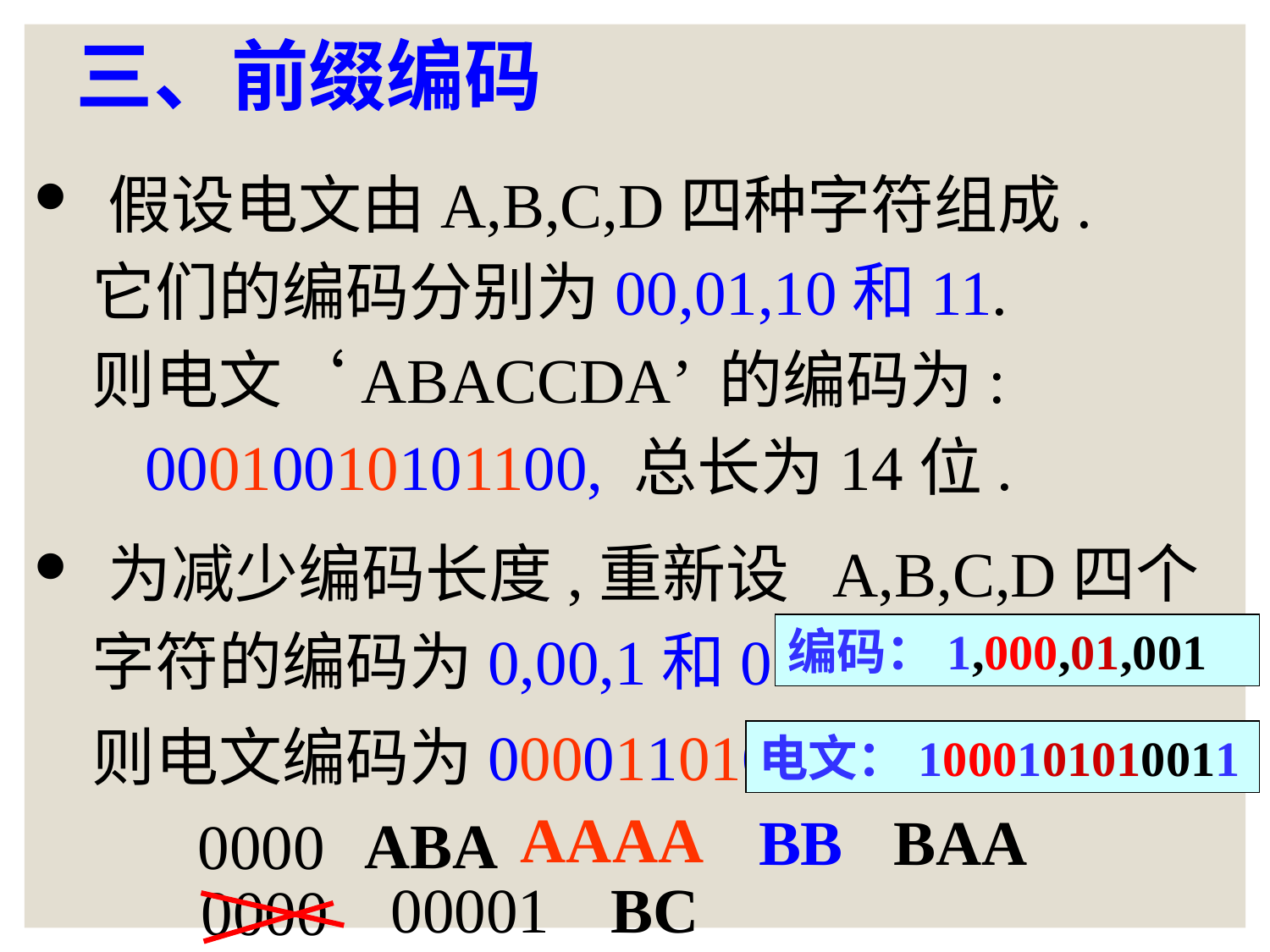

三、前缀编码
 假设电文由A,B,C,D四种字符组成.
   它们的编码分别为00,01,10和11.
   则电文‘ABACCDA’ 的编码为:
       00010010101100, 总长为14位.
 为减少编码长度,重新设  A,B,C,D四个
   字符的编码为0,00,1和01.
   则电文编码为000011010, 总长为9位.
编码：1,000,01,001
电文：1000101010011
AAAA
BB
BAA
ABA
0000
00001
BC
0000